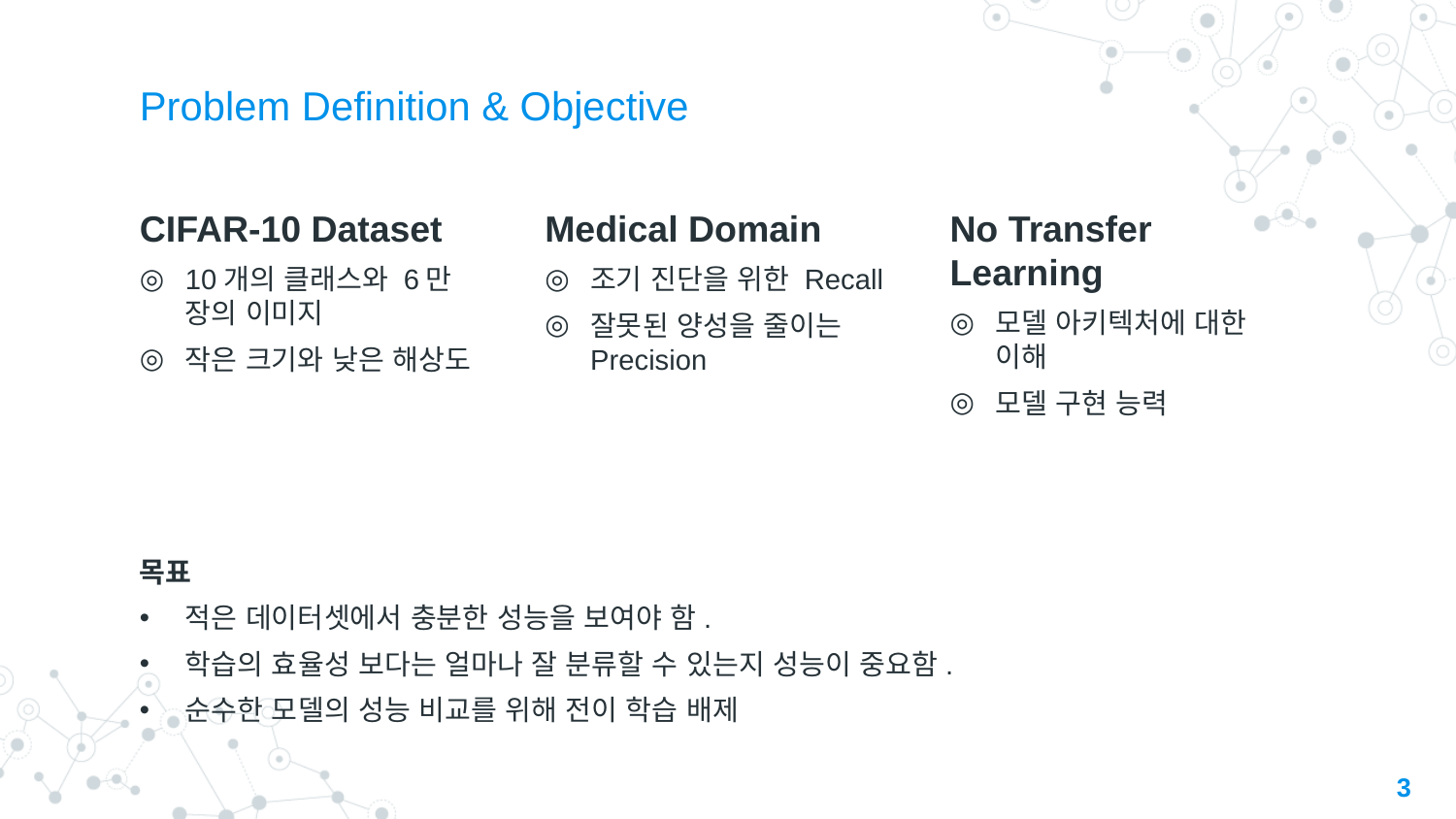

# Problem Definition & Objective
CIFAR-10 Dataset
10개의 클래스와 6만 장의 이미지
작은 크기와 낮은 해상도

Medical Domain
조기 진단을 위한 Recall
잘못된 양성을 줄이는 Precision

No Transfer Learning
모델 아키텍처에 대한 이해
모델 구현 능력

목표
적은 데이터셋에서 충분한 성능을 보여야 함.
학습의 효율성 보다는 얼마나 잘 분류할 수 있는지 성능이 중요함.
순수한 모델의 성능 비교를 위해 전이 학습 배제
3